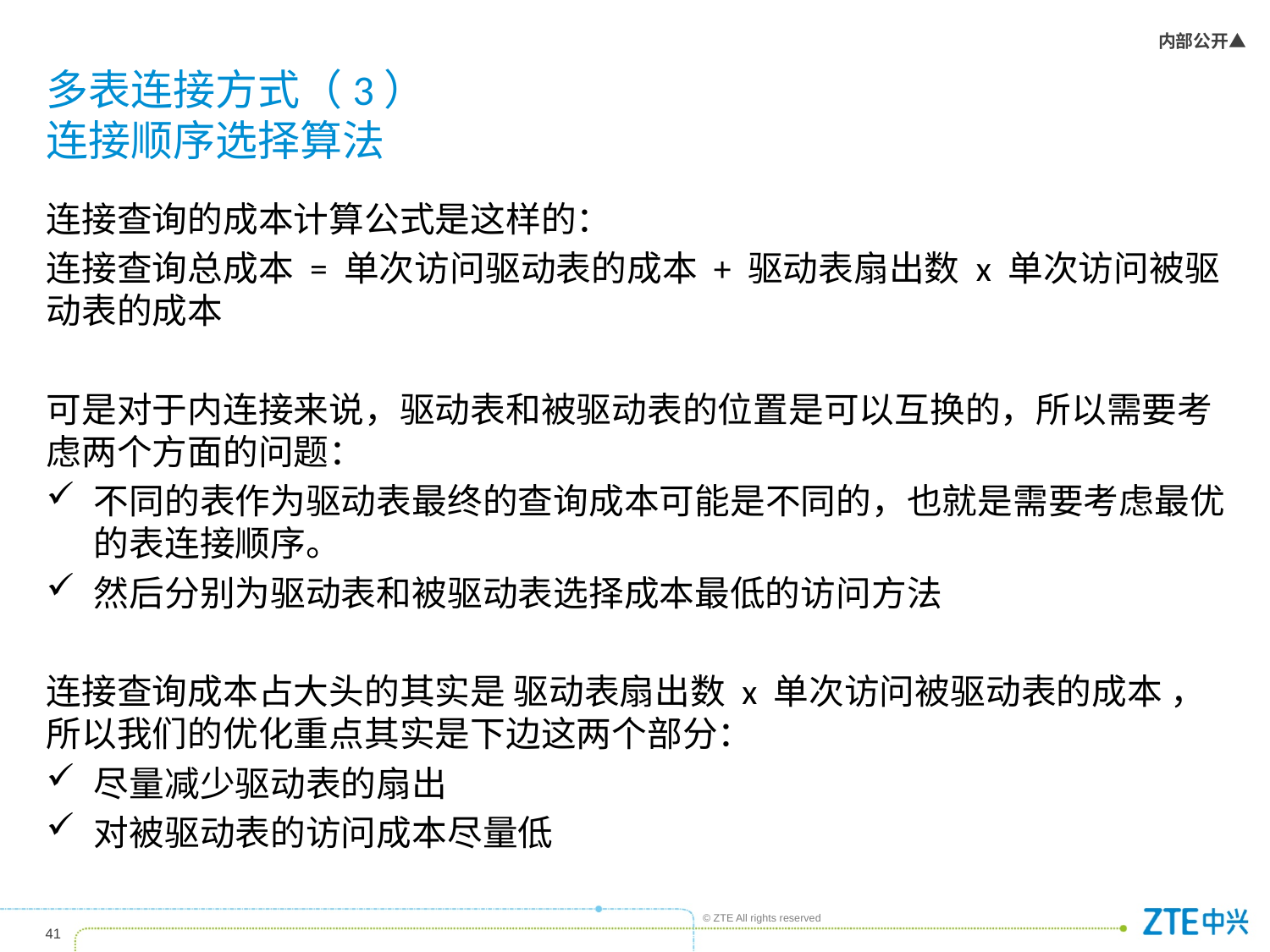

# 多表连接方式（3） 连接顺序选择算法
连接查询的成本计算公式是这样的：
连接查询总成本 = 单次访问驱动表的成本 + 驱动表扇出数 x 单次访问被驱动表的成本

可是对于内连接来说，驱动表和被驱动表的位置是可以互换的，所以需要考虑两个方面的问题：
不同的表作为驱动表最终的查询成本可能是不同的，也就是需要考虑最优的表连接顺序。
然后分别为驱动表和被驱动表选择成本最低的访问方法

连接查询成本占大头的其实是 驱动表扇出数 x 单次访问被驱动表的成本 ，所以我们的优化重点其实是下边这两个部分：
尽量减少驱动表的扇出
对被驱动表的访问成本尽量低